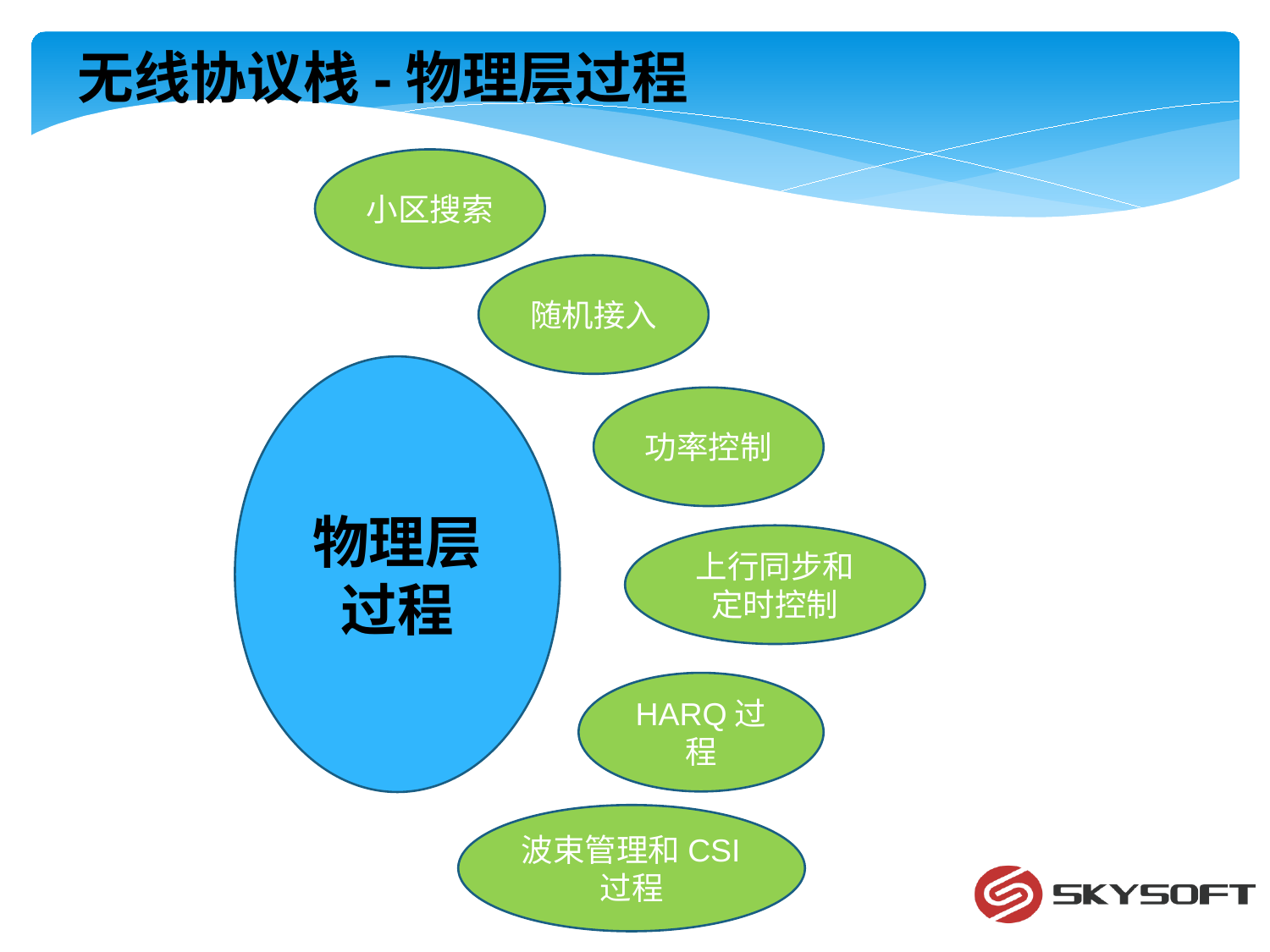

无线协议栈-物理层过程
小区搜索
随机接入
物理层过程
功率控制
上行同步和定时控制
HARQ过程
波束管理和CSI过程